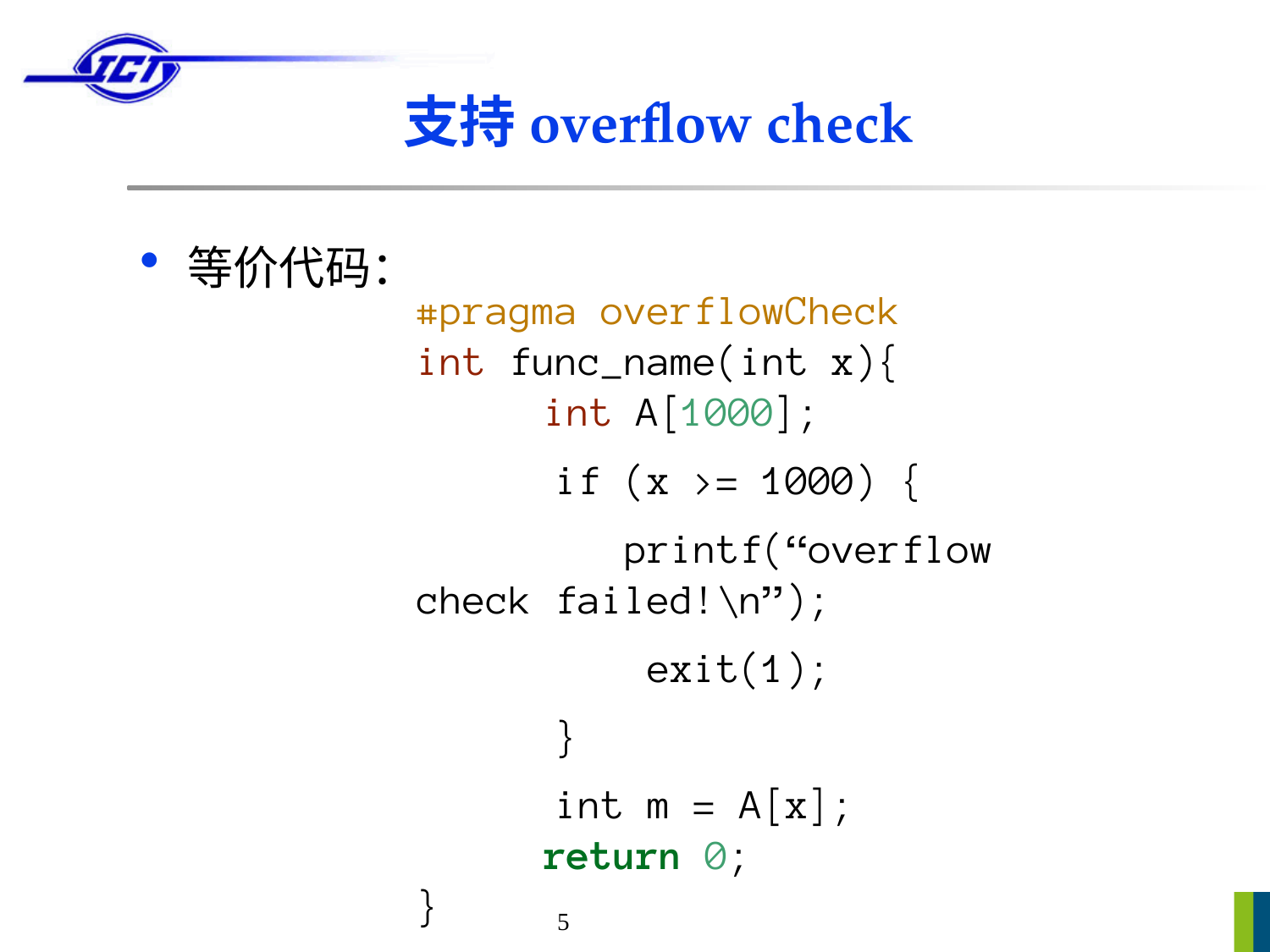

# 支持overflow check
等价代码：
#pragma overflowCheck
int func_name(int x){
	int A[1000];
      if (x >= 1000) {
         printf(“overflow check failed!\n”);
          exit(1);
      }
      int m = A[x];
	return 0;
}